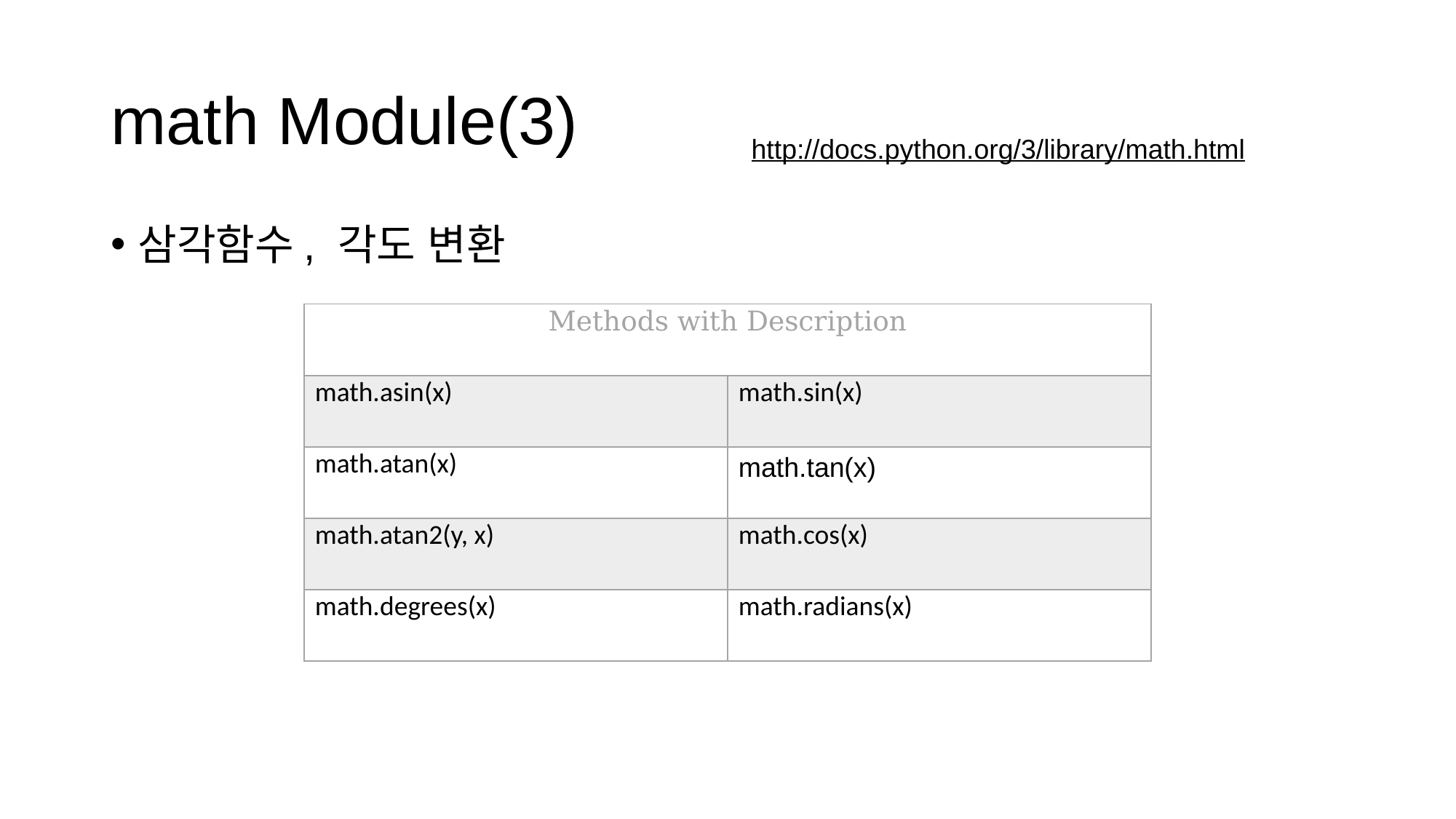

# math Module(3)
http://docs.python.org/3/library/math.html
삼각함수, 각도 변환
| Methods with Description |  |
| --- | --- |
| math.asin(x) | math.sin(x) |
| math.atan(x) | math.tan(x) |
| math.atan2(y, x) | math.cos(x) |
| math.degrees(x) | math.radians(x) |